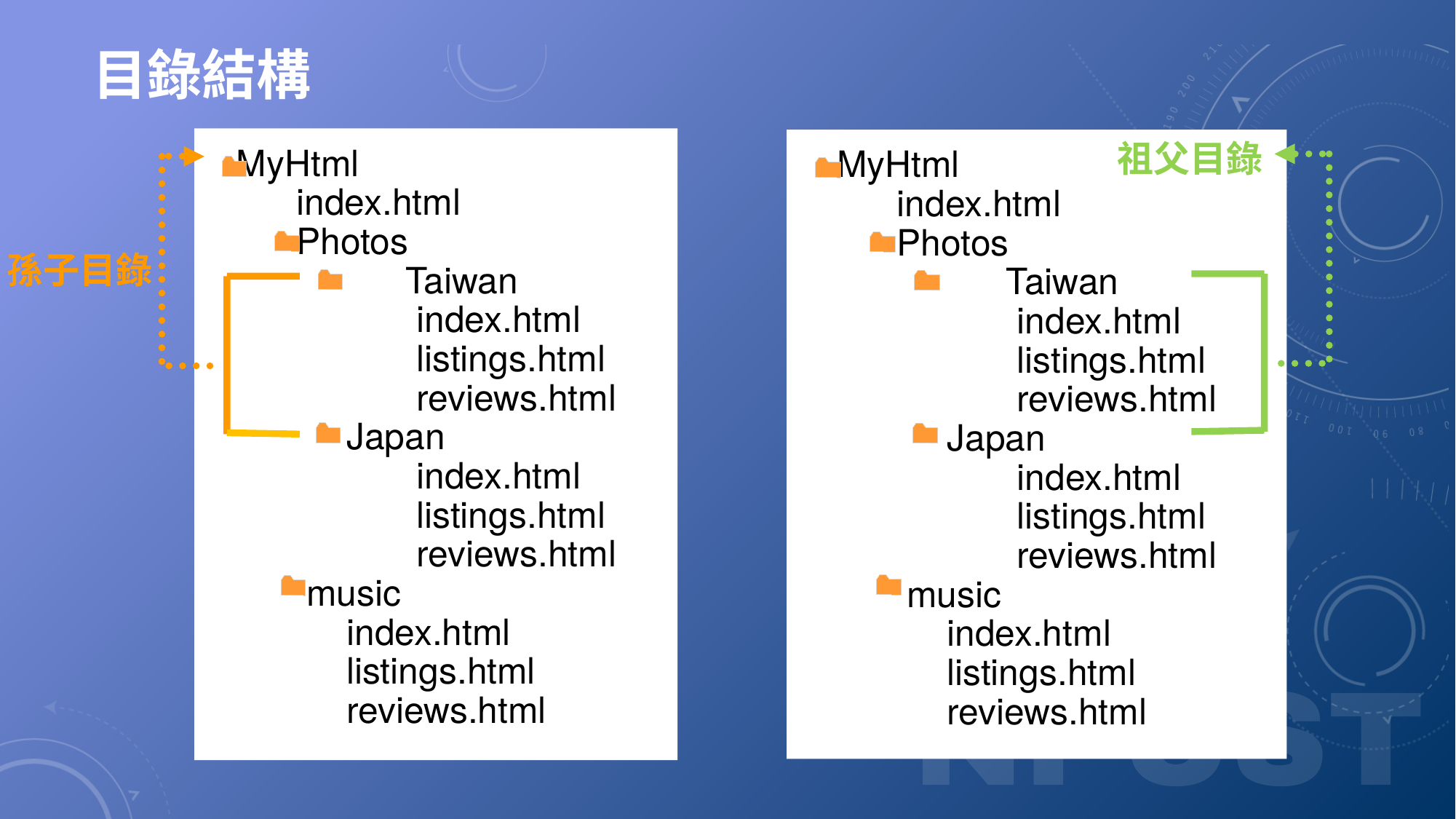

# 目錄結構

MyHtml
      index.html
      Photos
	      Taiwan
                  index.html
                  listings.html
                  reviews.html
           Japan
                  index.html
                  listings.html
                  reviews.html
       music
           index.html
           listings.html
           reviews.html

MyHtml
      index.html
      Photos
	      Taiwan
                  index.html
                  listings.html
                  reviews.html
           Japan
                  index.html
                  listings.html
                  reviews.html
       music
           index.html
           listings.html
           reviews.html

祖父目錄

孫子目錄